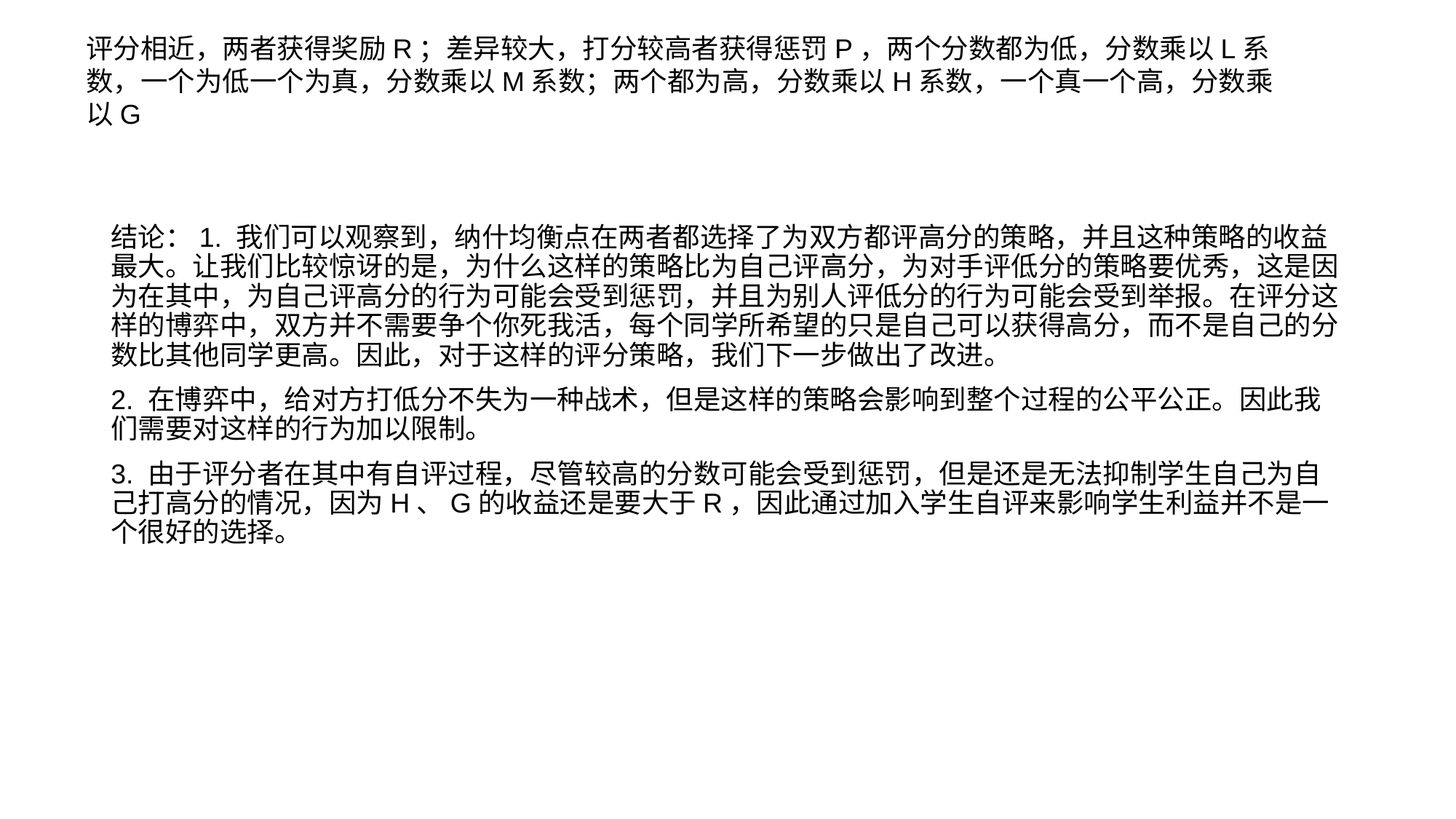

评分相近，两者获得奖励R；差异较大，打分较高者获得惩罚P，两个分数都为低，分数乘以L系数，一个为低一个为真，分数乘以M系数；两个都为高，分数乘以H系数，一个真一个高，分数乘以G
结论：1. 我们可以观察到，纳什均衡点在两者都选择了为双方都评高分的策略，并且这种策略的收益最大。让我们比较惊讶的是，为什么这样的策略比为自己评高分，为对手评低分的策略要优秀，这是因为在其中，为自己评高分的行为可能会受到惩罚，并且为别人评低分的行为可能会受到举报。在评分这样的博弈中，双方并不需要争个你死我活，每个同学所希望的只是自己可以获得高分，而不是自己的分数比其他同学更高。因此，对于这样的评分策略，我们下一步做出了改进。
2. 在博弈中，给对方打低分不失为一种战术，但是这样的策略会影响到整个过程的公平公正。因此我们需要对这样的行为加以限制。
3. 由于评分者在其中有自评过程，尽管较高的分数可能会受到惩罚，但是还是无法抑制学生自己为自己打高分的情况，因为H、G的收益还是要大于R，因此通过加入学生自评来影响学生利益并不是一个很好的选择。